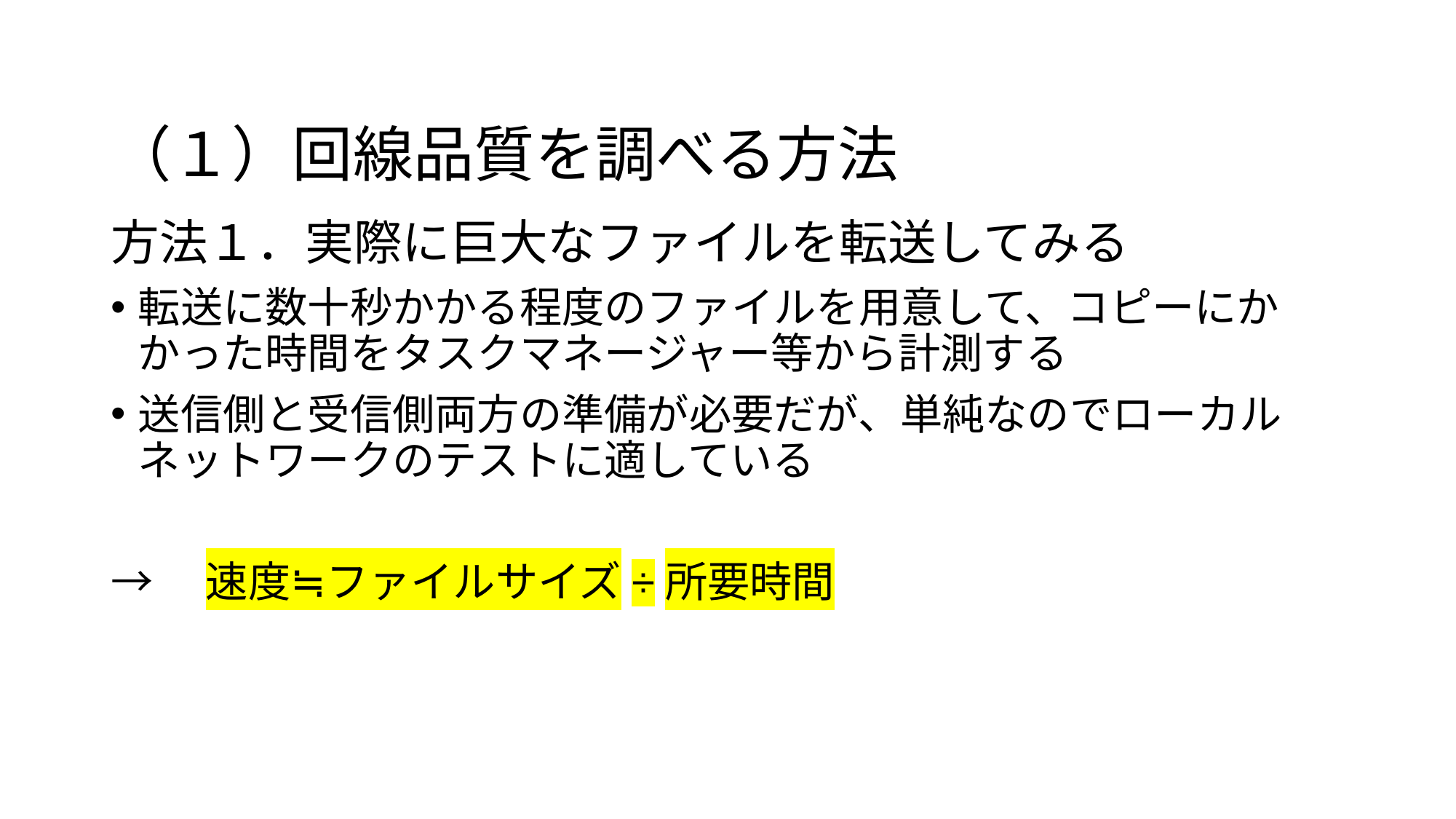

# （１）回線品質を調べる方法
方法１．実際に巨大なファイルを転送してみる
転送に数十秒かかる程度のファイルを用意して、コピーにかかった時間をタスクマネージャー等から計測する
送信側と受信側両方の準備が必要だが、単純なのでローカルネットワークのテストに適している

→　速度≒ファイルサイズ÷所要時間